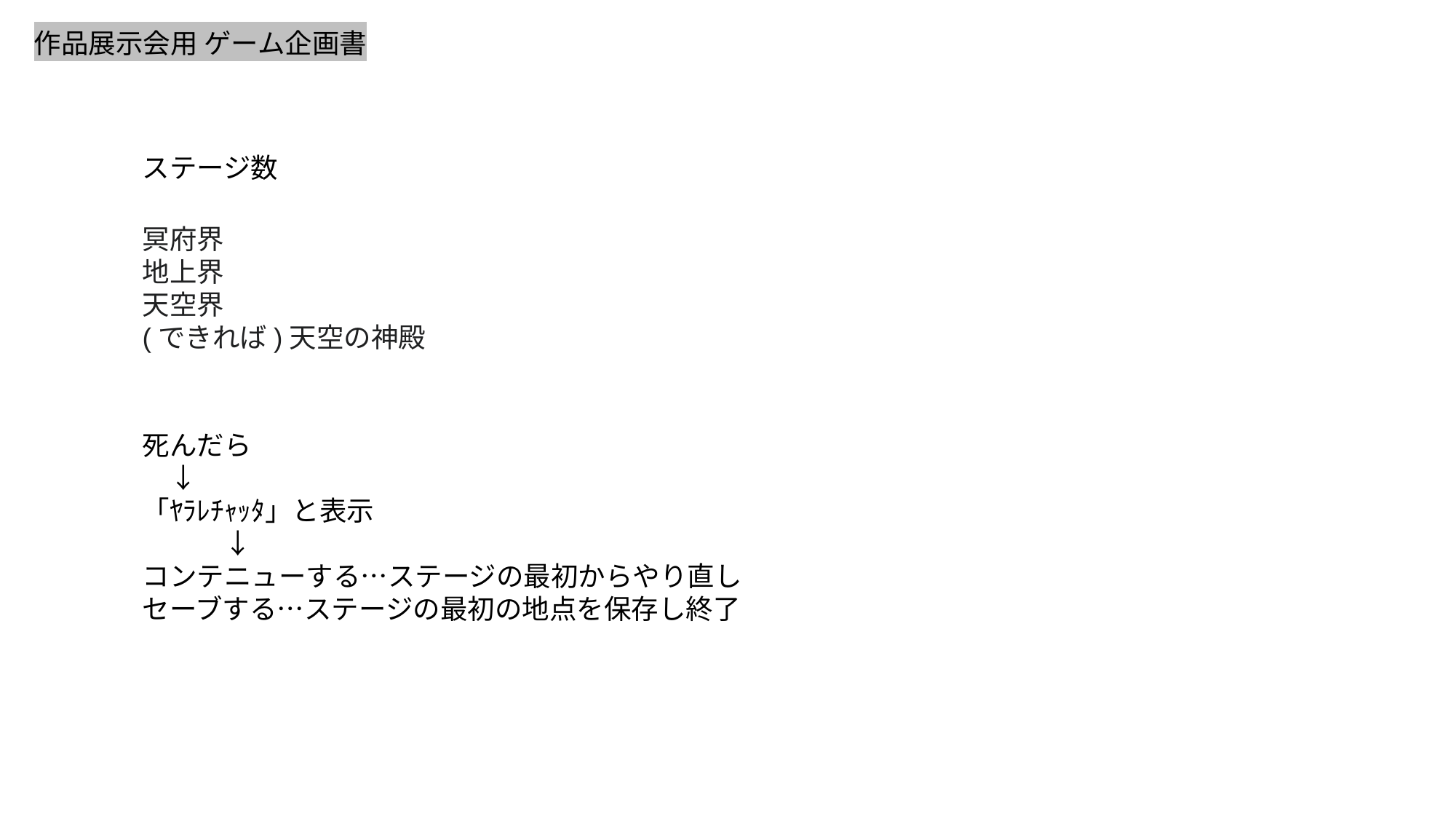

作品展示会用 ゲーム企画書
ステージ数
冥府界
地上界
天空界
(できれば)天空の神殿
死んだら
　↓
「ﾔﾗﾚﾁｬｯﾀ」と表示
　　　↓
コンテニューする…ステージの最初からやり直し
セーブする…ステージの最初の地点を保存し終了